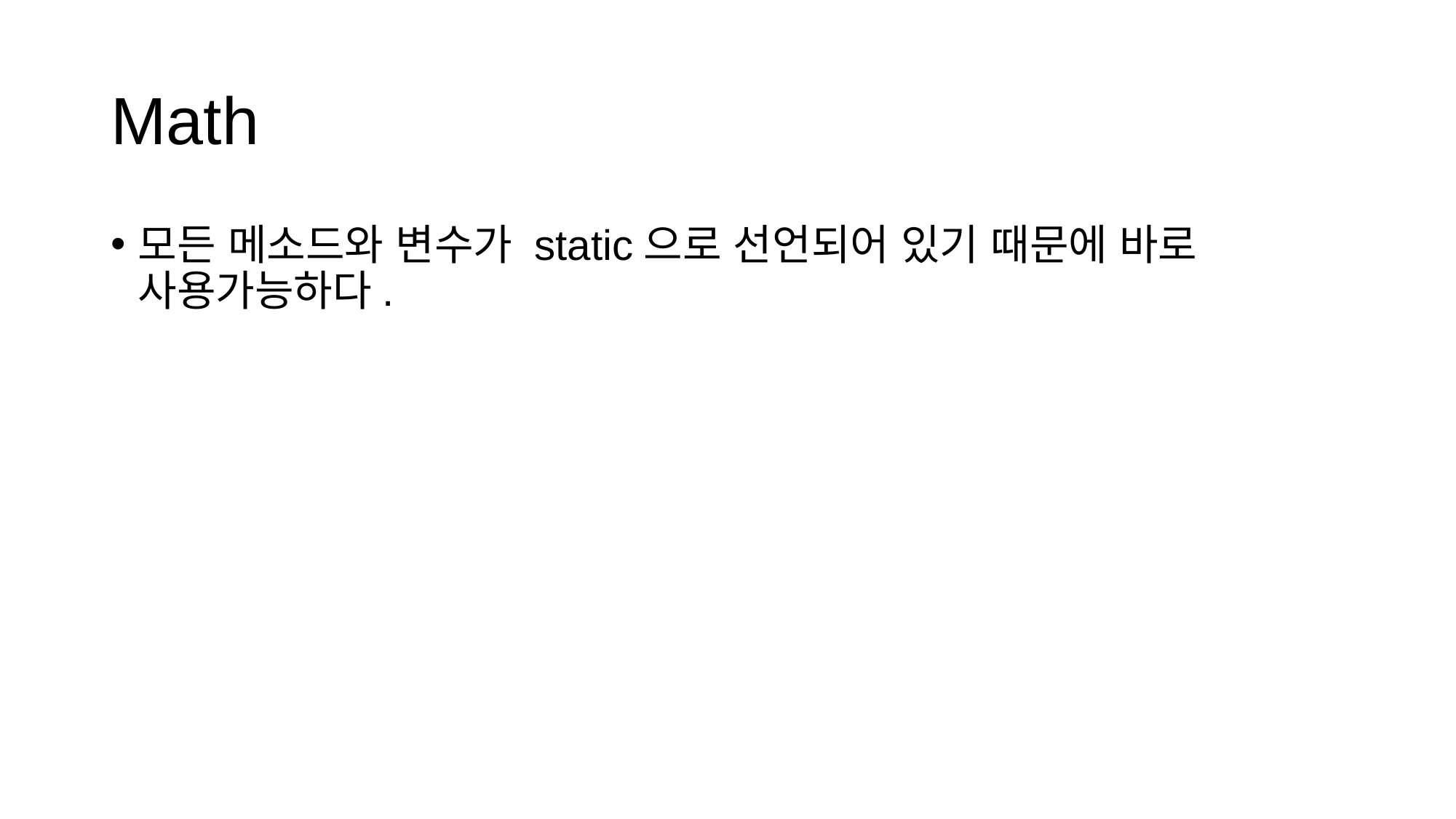

# Math
모든 메소드와 변수가 static으로 선언되어 있기 때문에 바로 사용가능하다.